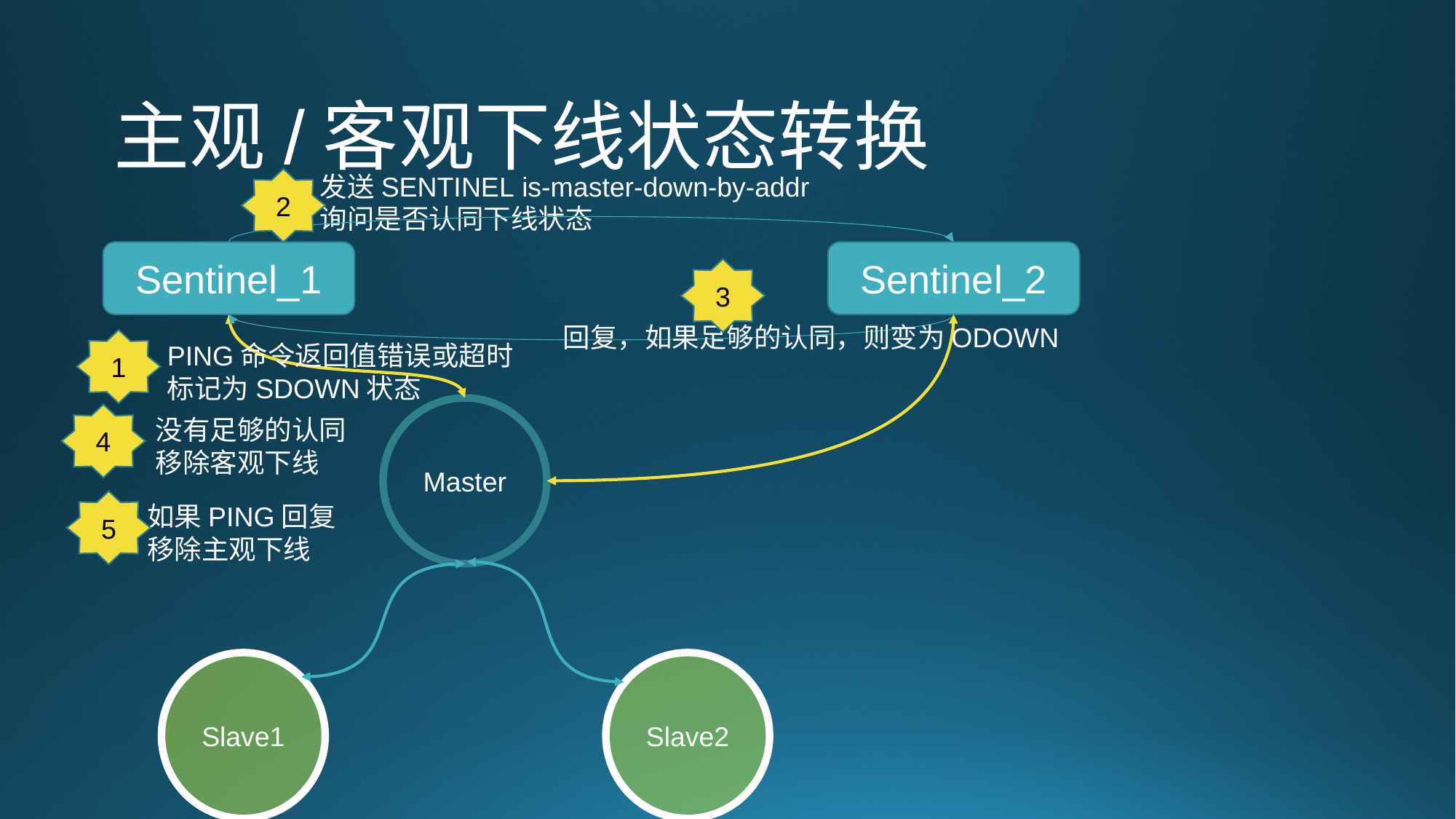

主观/客观下线状态转换
发送SENTINEL is-master-down-by-addr
询问是否认同下线状态
2
Sentinel_1
Sentinel_2
3
回复，如果足够的认同，则变为ODOWN
1
PING命令返回值错误或超时
标记为SDOWN状态
Master
4
没有足够的认同
移除客观下线

5
如果PING回复
移除主观下线
Slave1
Slave2